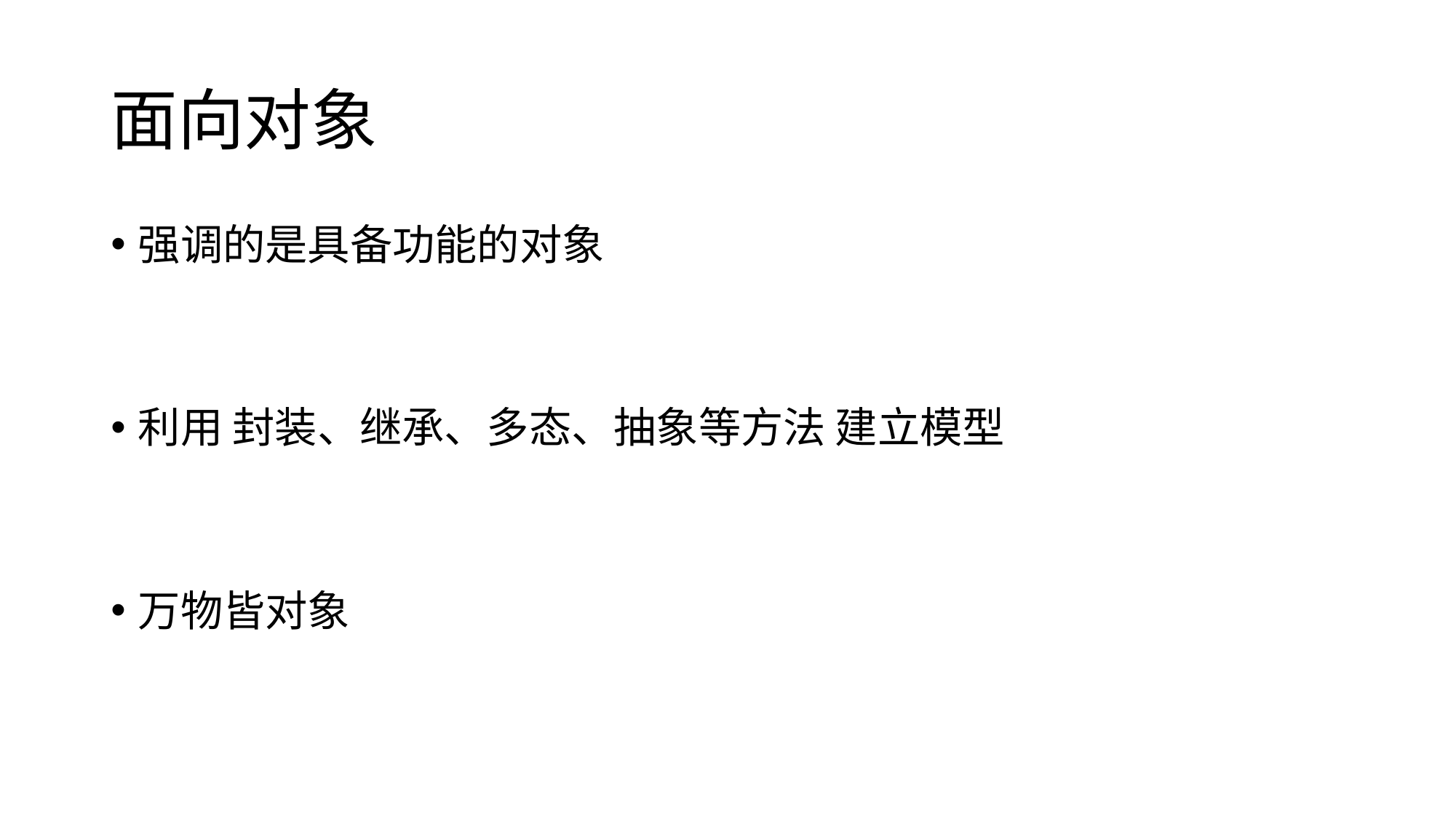

# 面向对象
强调的是具备功能的对象

利用 封装、继承、多态、抽象等方法 建立模型

万物皆对象